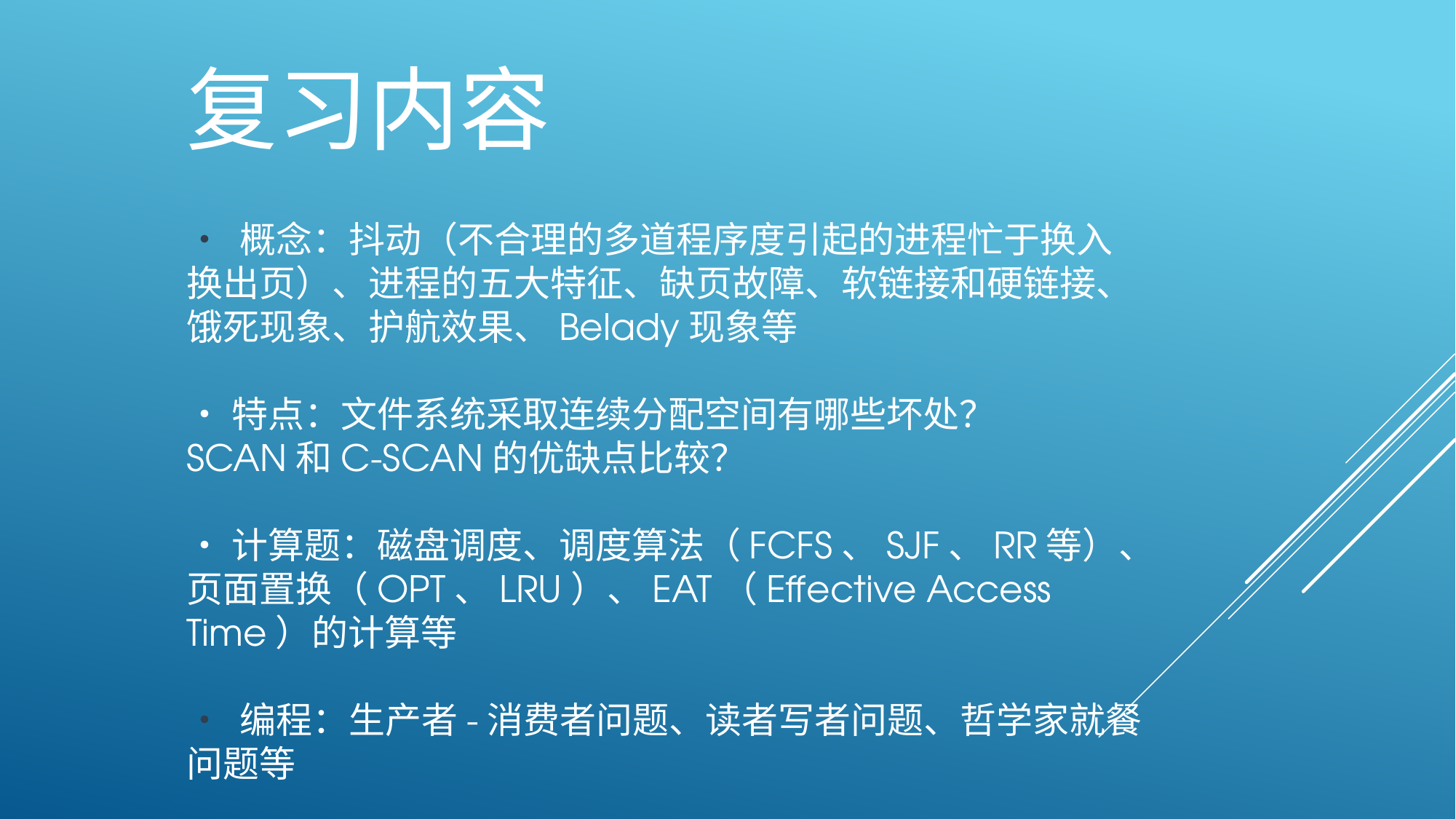

复习内容
• 概念：抖动（不合理的多道程序度引起的进程忙于换入换出页）、进程的五大特征、缺页故障、软链接和硬链接、饿死现象、护航效果、Belady现象等

•特点：文件系统采取连续分配空间有哪些坏处？
SCAN和C-SCAN的优缺点比较？
•计算题：磁盘调度、调度算法（FCFS、SJF、RR等）、页面置换（OPT、LRU）、EAT（Effective Access Time）的计算等
• 编程：生产者-消费者问题、读者写者问题、哲学家就餐问题等